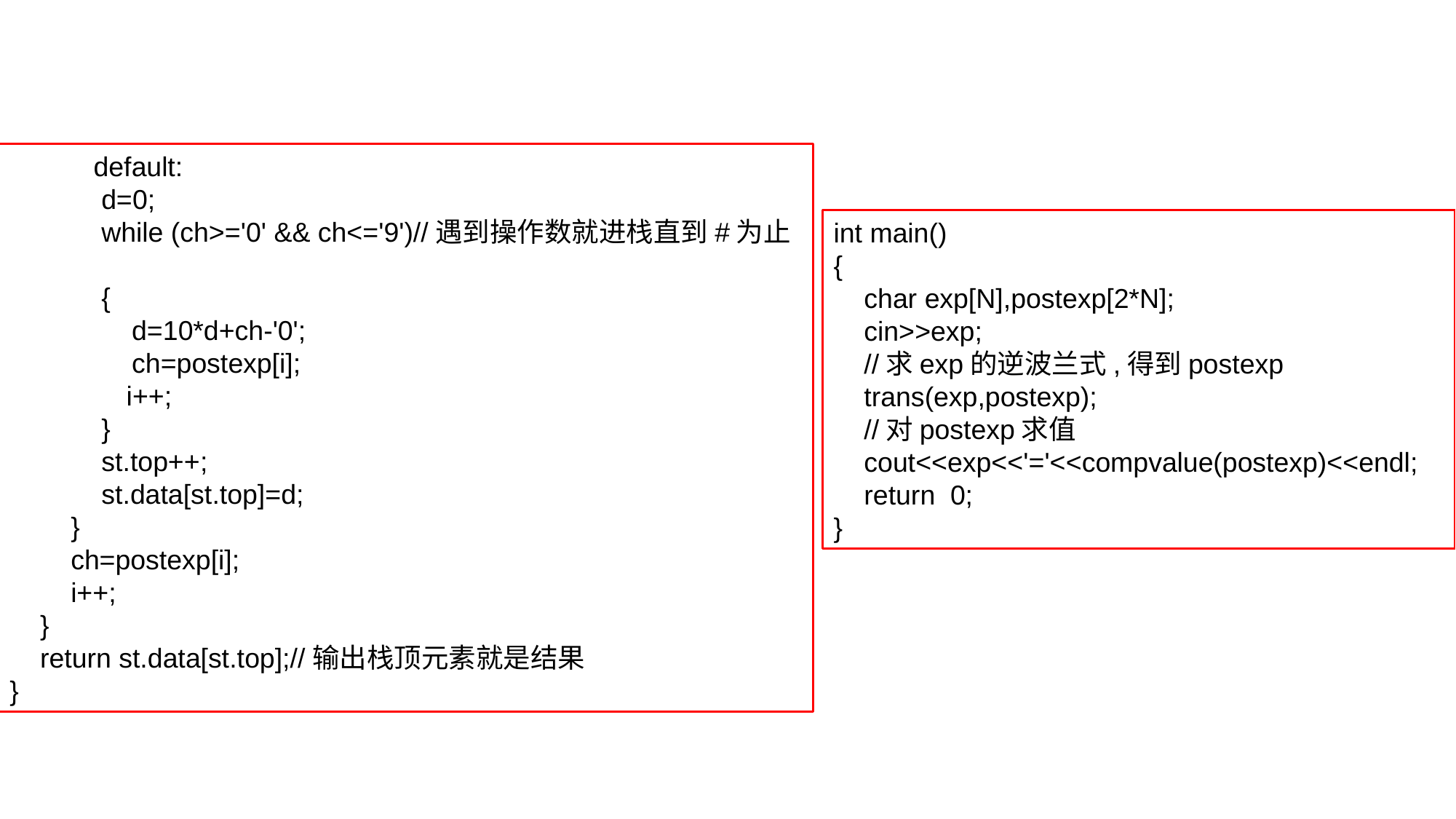

default:
            d=0;
            while (ch>='0' && ch<='9')//遇到操作数就进栈直到#为止
            {
                d=10*d+ch-'0';
                ch=postexp[i];
	 i++;
            }
            st.top++;
            st.data[st.top]=d;
        }
        ch=postexp[i];
        i++;
    }
    return st.data[st.top];//输出栈顶元素就是结果
}
int main()
{
    char exp[N],postexp[2*N];
    cin>>exp;
    //求exp的逆波兰式,得到postexp
    trans(exp,postexp);
    //对postexp求值
    cout<<exp<<'='<<compvalue(postexp)<<endl;
    return  0;
}